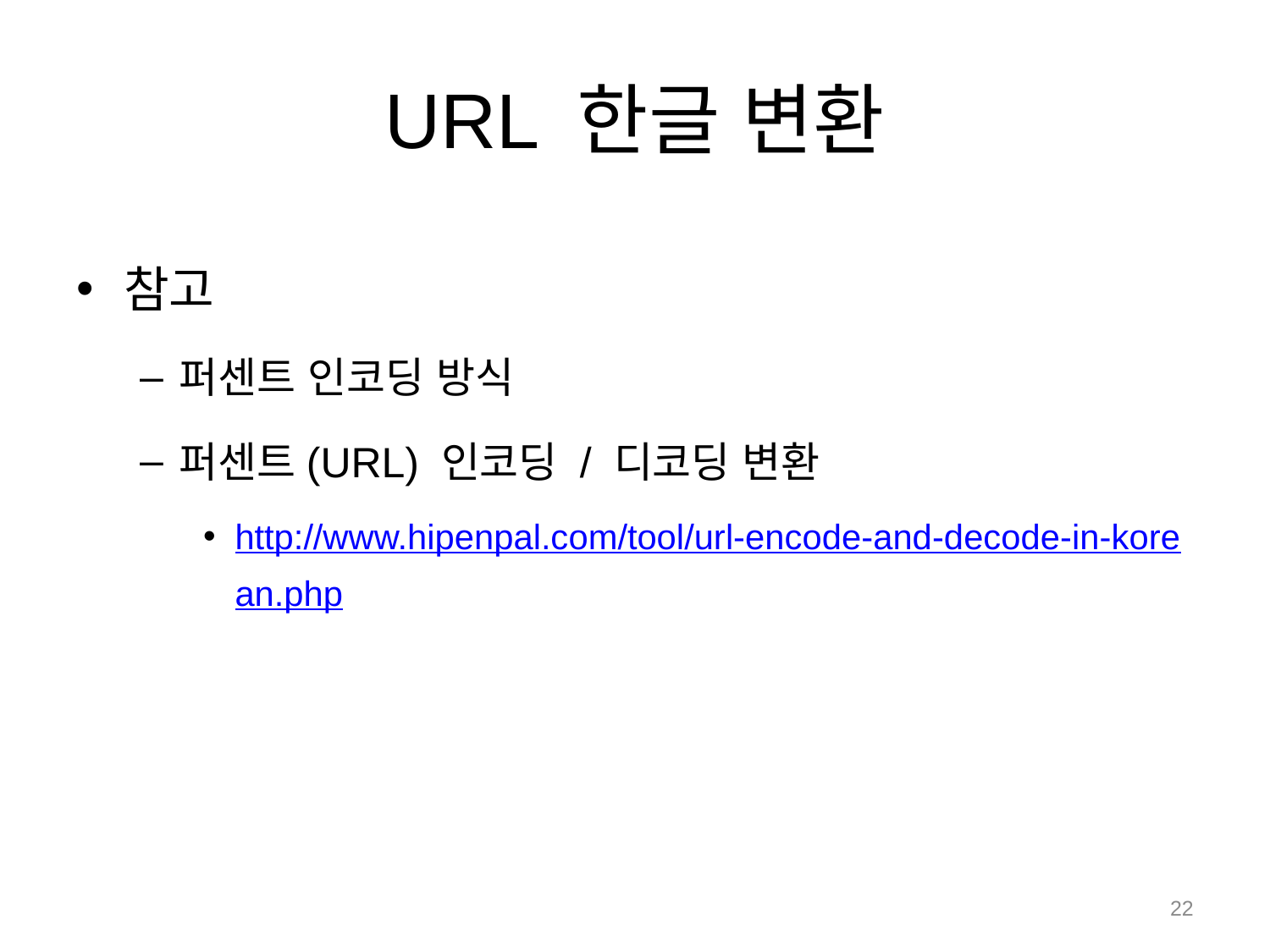

# URL 한글 변환
참고
퍼센트 인코딩 방식
퍼센트(URL) 인코딩 / 디코딩 변환
http://www.hipenpal.com/tool/url-encode-and-decode-in-korean.php

22